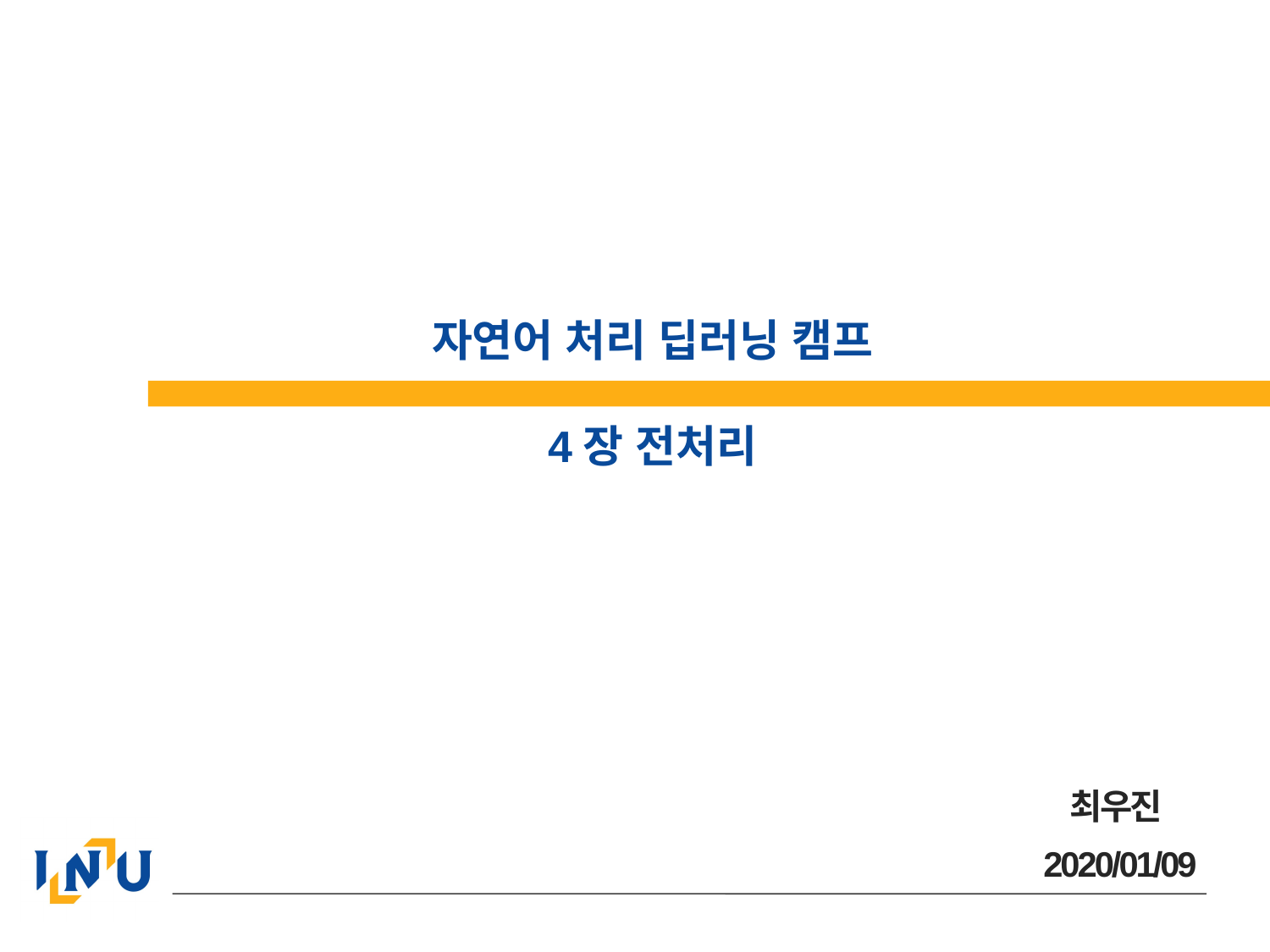

# 자연어 처리 딥러닝 캠프 4장 전처리
최우진
2020/01/09